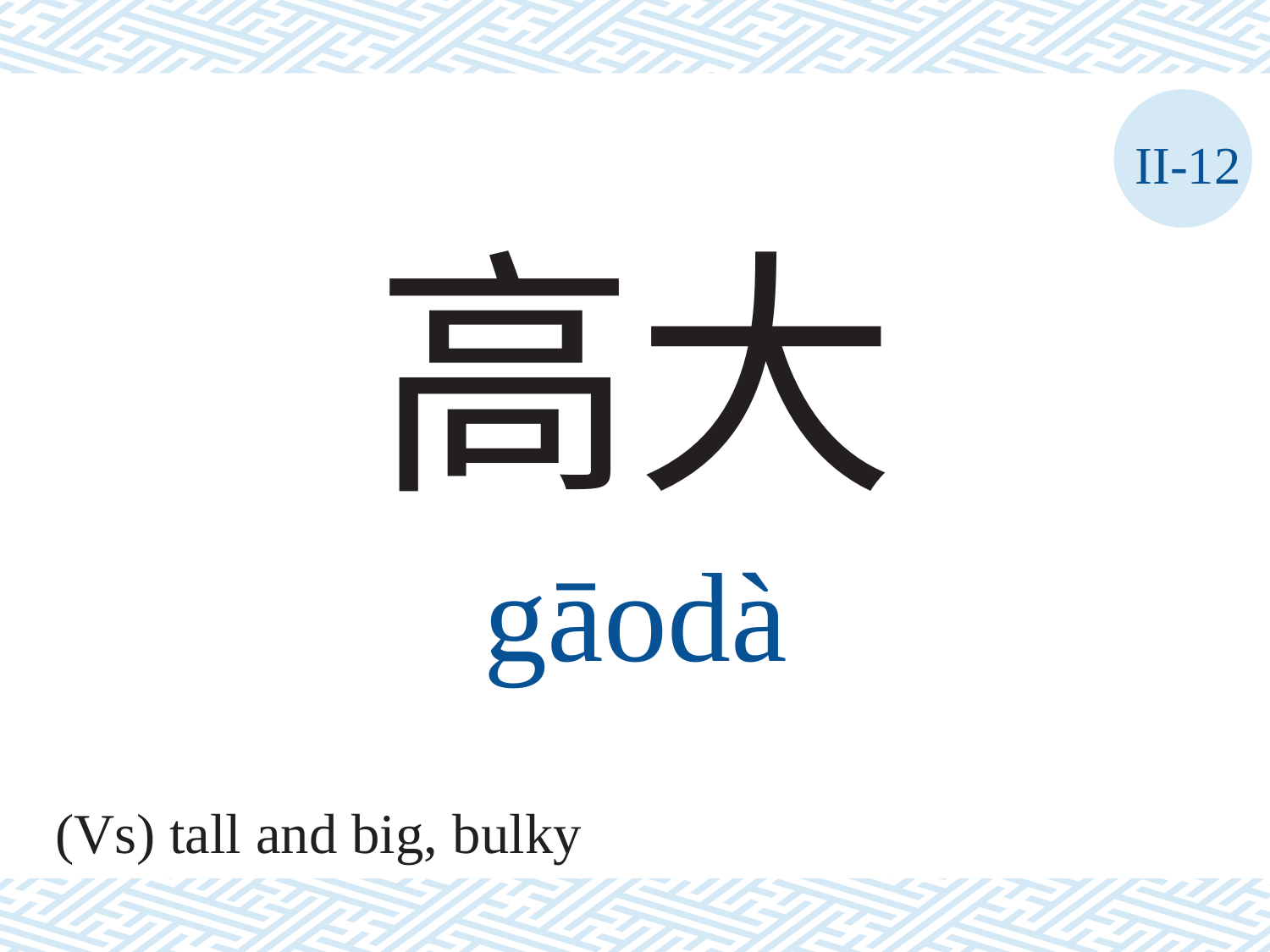

II-12
高大
gāodà
(Vs) tall and big, bulky